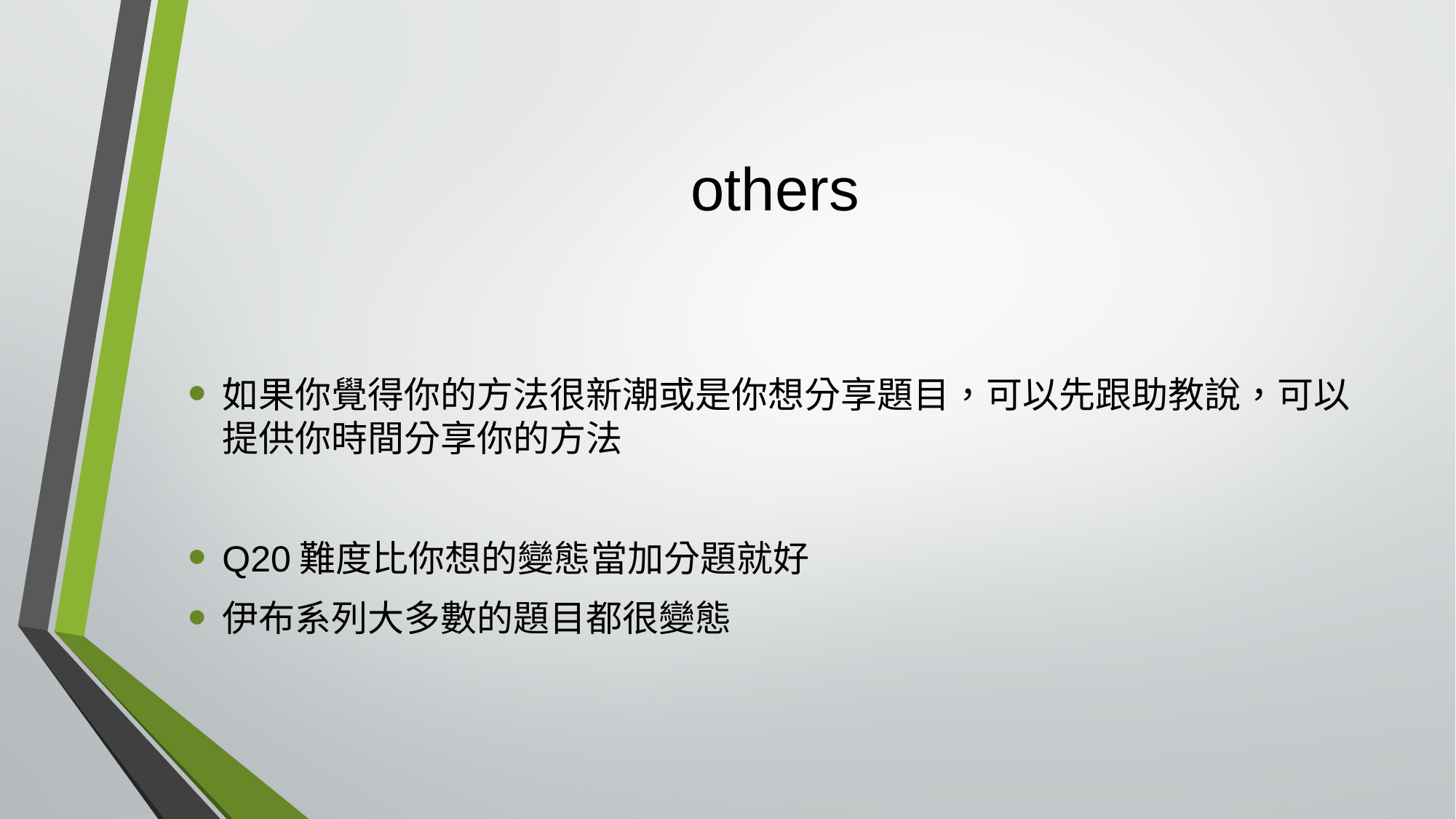

# others
如果你覺得你的方法很新潮或是你想分享題目，可以先跟助教說，可以提供你時間分享你的方法

Q20難度比你想的變態當加分題就好
伊布系列大多數的題目都很變態